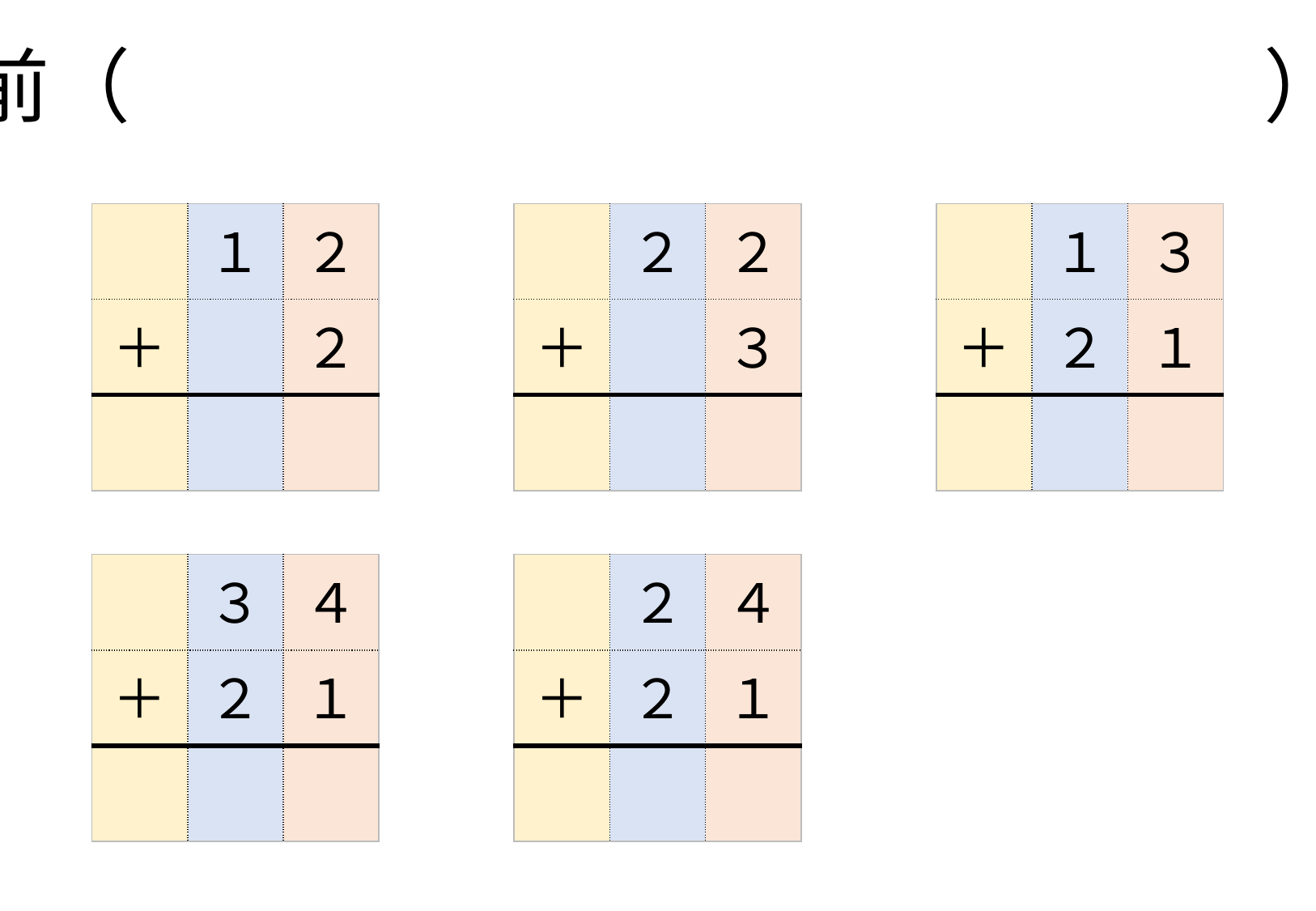

名前（　　　　　　　　　　　　　　）
|  | １ | ２ |
| --- | --- | --- |
| ＋ |  | ２ |
|  |  |  |
|  | ２ | ２ |
| --- | --- | --- |
| ＋ |  | ３ |
|  |  |  |
|  | １ | ３ |
| --- | --- | --- |
| ＋ | ２ | １ |
|  |  |  |
|  | ３ | ４ |
| --- | --- | --- |
| ＋ | ２ | １ |
|  |  |  |
|  | ２ | ４ |
| --- | --- | --- |
| ＋ | ２ | １ |
|  |  |  |